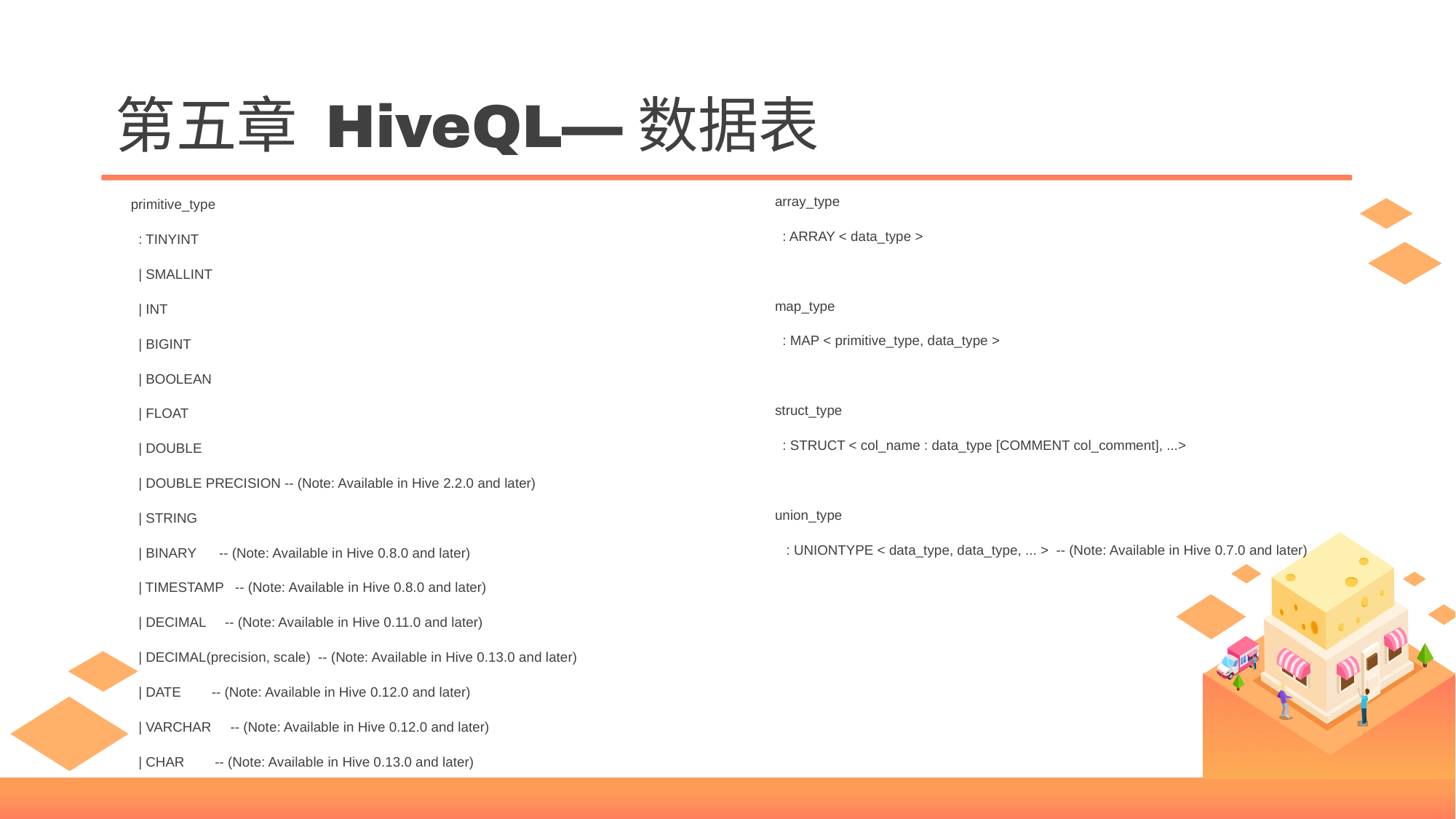

# 第五章 HiveQL—数据表
    array_type
      : ARRAY < data_type >

    map_type
      : MAP < primitive_type, data_type >

    struct_type
      : STRUCT < col_name : data_type [COMMENT col_comment], ...>

    union_type
       : UNIONTYPE < data_type, data_type, ... >  -- (Note: Available in Hive 0.7.0 and later)
    primitive_type
      : TINYINT
      | SMALLINT
      | INT
      | BIGINT
      | BOOLEAN
      | FLOAT
      | DOUBLE
      | DOUBLE PRECISION -- (Note: Available in Hive 2.2.0 and later)
      | STRING
      | BINARY      -- (Note: Available in Hive 0.8.0 and later)
      | TIMESTAMP   -- (Note: Available in Hive 0.8.0 and later)
      | DECIMAL     -- (Note: Available in Hive 0.11.0 and later)
      | DECIMAL(precision, scale)  -- (Note: Available in Hive 0.13.0 and later)
      | DATE        -- (Note: Available in Hive 0.12.0 and later)
      | VARCHAR     -- (Note: Available in Hive 0.12.0 and later)
      | CHAR        -- (Note: Available in Hive 0.13.0 and later)